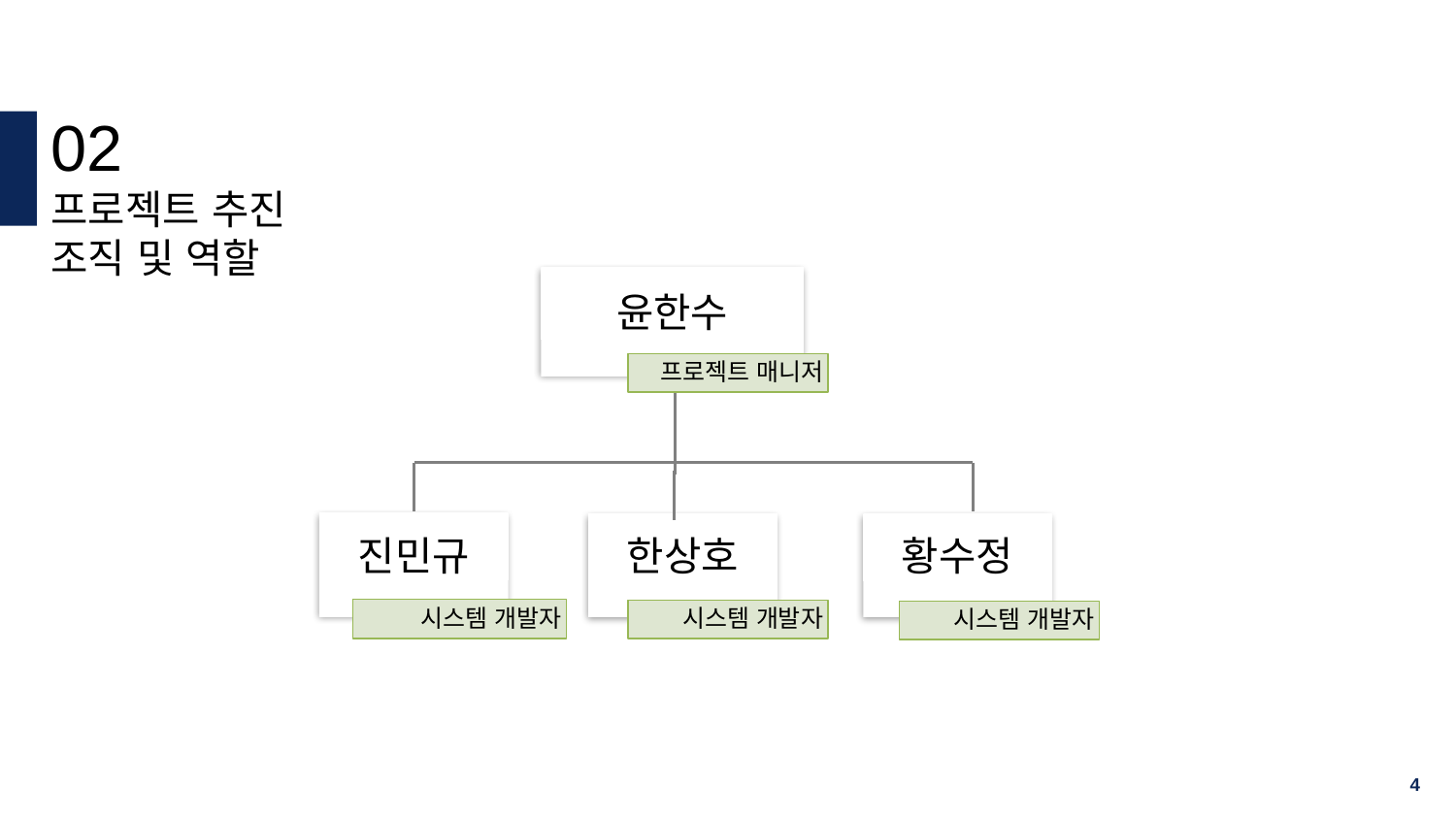

02
프로젝트 추진 조직 및 역할

나의 진로

윤한수

프로젝트 매니저

진민규

한상호

황수정

시스템 개발자

시스템 개발자

시스템 개발자
4